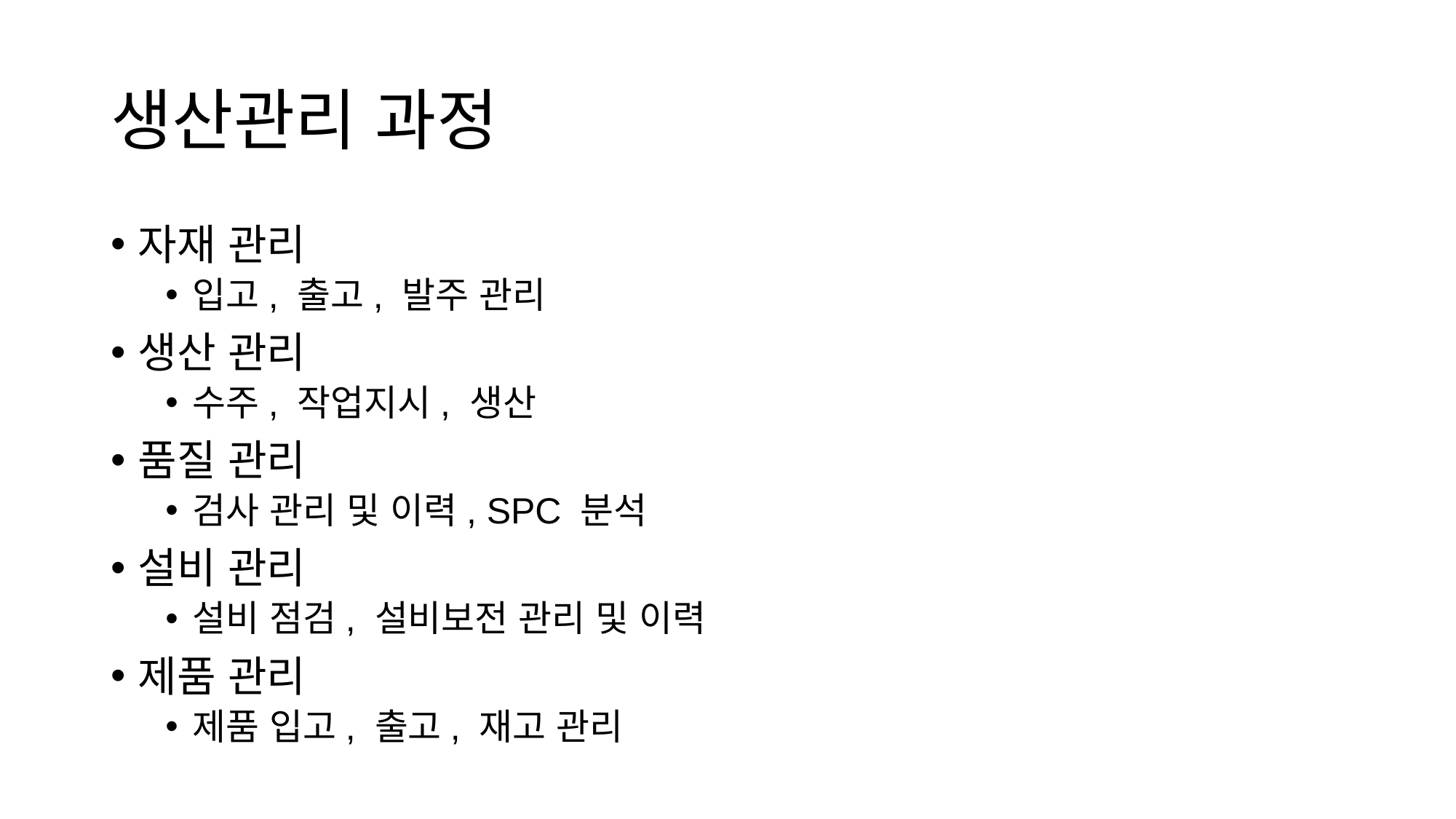

# 생산관리 과정
자재 관리
입고, 출고, 발주 관리
생산 관리
수주, 작업지시, 생산
품질 관리
검사 관리 및 이력, SPC 분석
설비 관리
설비 점검, 설비보전 관리 및 이력
제품 관리
제품 입고, 출고, 재고 관리